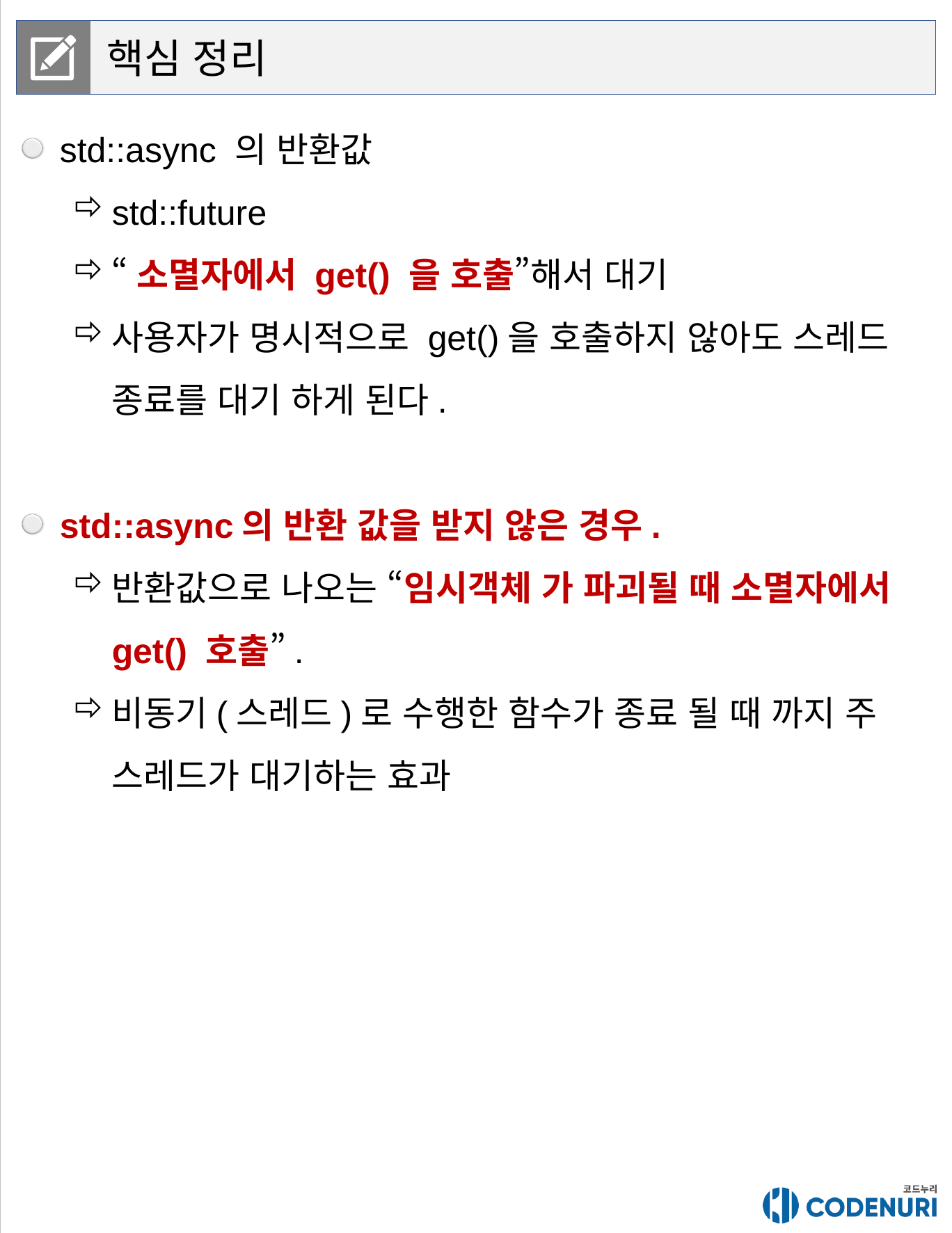

핵심 정리

std::async 의 반환값
std::future
“소멸자에서 get() 을 호출”해서 대기
사용자가 명시적으로 get()을 호출하지 않아도 스레드 종료를 대기 하게 된다.

std::async의 반환 값을 받지 않은 경우.
반환값으로 나오는 “임시객체 가 파괴될 때 소멸자에서 get() 호출”.
비동기(스레드)로 수행한 함수가 종료 될 때 까지 주 스레드가 대기하는 효과